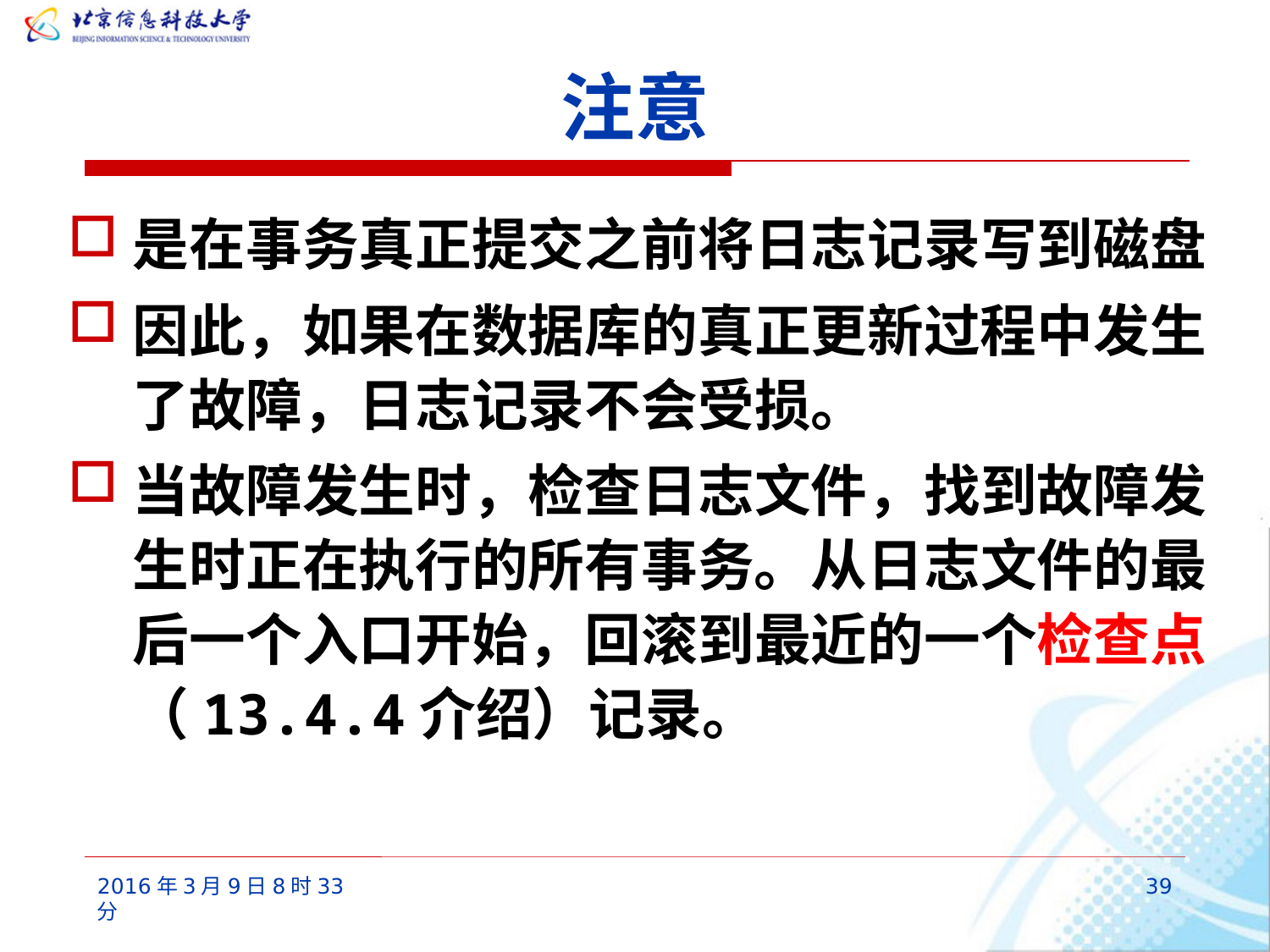

# 注意
是在事务真正提交之前将日志记录写到磁盘
因此，如果在数据库的真正更新过程中发生了故障，日志记录不会受损。
当故障发生时，检查日志文件，找到故障发生时正在执行的所有事务。从日志文件的最后一个入口开始，回滚到最近的一个检查点（13.4.4介绍）记录。
2016年3月9日8时33分
39